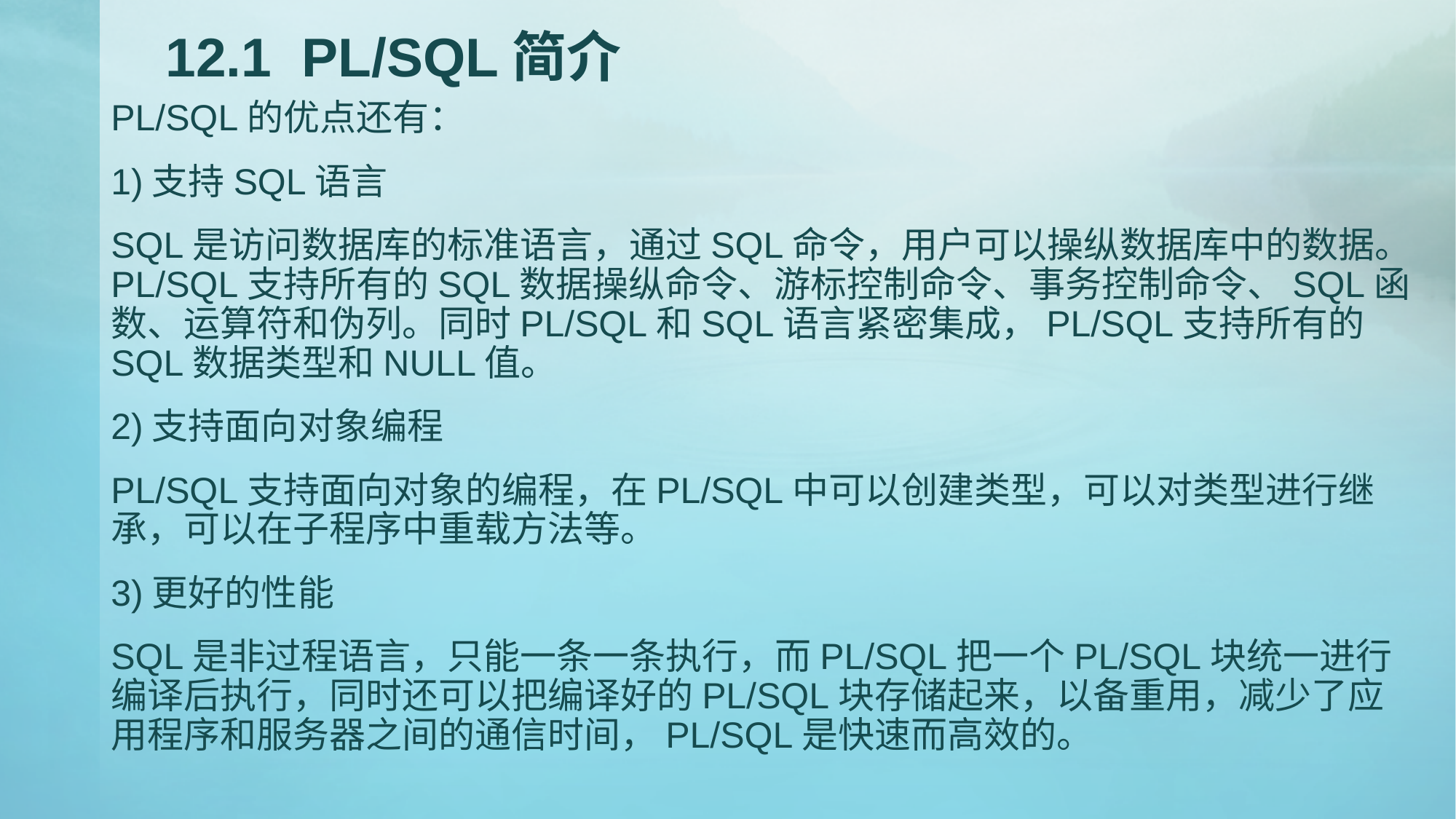

# 12.1  PL/SQL简介
PL/SQL的优点还有：
1)支持SQL语言
SQL是访问数据库的标准语言，通过SQL命令，用户可以操纵数据库中的数据。PL/SQL支持所有的SQL数据操纵命令、游标控制命令、事务控制命令、SQL函数、运算符和伪列。同时PL/SQL和SQL语言紧密集成，PL/SQL支持所有的SQL数据类型和NULL值。
2)支持面向对象编程
PL/SQL支持面向对象的编程，在PL/SQL中可以创建类型，可以对类型进行继承，可以在子程序中重载方法等。
3)更好的性能
SQL是非过程语言，只能一条一条执行，而PL/SQL把一个PL/SQL块统一进行编译后执行，同时还可以把编译好的PL/SQL块存储起来，以备重用，减少了应用程序和服务器之间的通信时间，PL/SQL是快速而高效的。